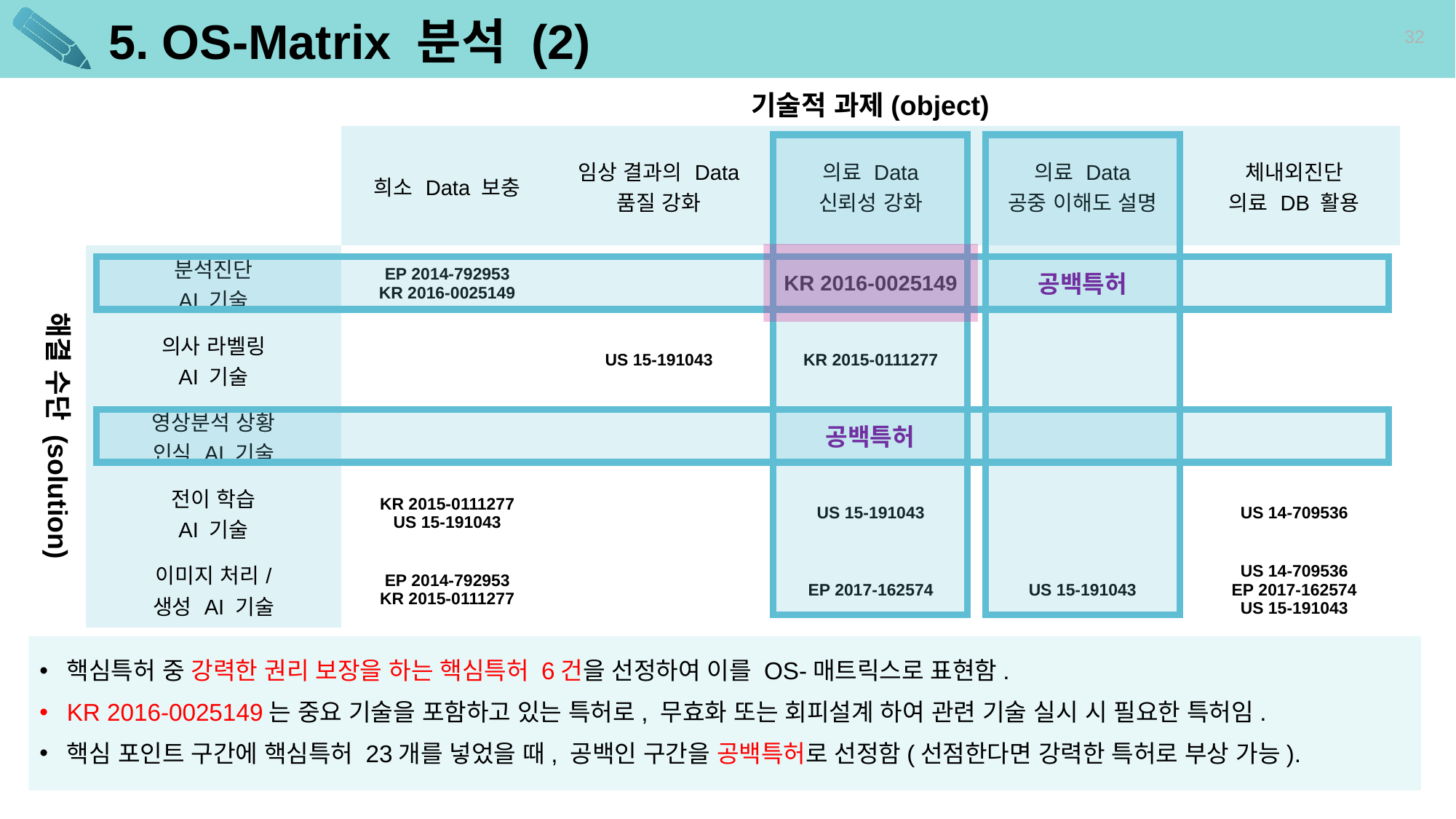

# 5. OS-Matrix 분석 (2)
32
기술적 과제(object)
|  | 희소 Data 보충 | 임상 결과의 Data 품질 강화 | 의료 Data 신뢰성 강화 | 의료 Data 공중 이해도 설명 | 체내외진단 의료 DB 활용 |
| --- | --- | --- | --- | --- | --- |
| 분석진단 AI 기술 | EP 2014-792953 KR 2016-0025149 |  | KR 2016-0025149 |  |  |
| 의사 라벨링 AI 기술 |  | US 15-191043 | KR 2015-0111277 |  |  |
| 영상분석 상황 인식 AI 기술 |  |  |  |  |  |
| 전이 학습 AI 기술 | KR 2015-0111277 US 15-191043 |  | US 15-191043 |  | US 14-709536 |
| 이미지 처리/ 생성 AI 기술 | EP 2014-792953 KR 2015-0111277 |  | EP 2017-162574 | US 15-191043 | US 14-709536 EP 2017-162574 US 15-191043 |

해결 수단 (solution)
공백특허

공백특허
핵심특허 중 강력한 권리 보장을 하는 핵심특허 6건을 선정하여 이를 OS-매트릭스로 표현함.
KR 2016-0025149는 중요 기술을 포함하고 있는 특허로, 무효화 또는 회피설계 하여 관련 기술 실시 시 필요한 특허임.
핵심 포인트 구간에 핵심특허 23개를 넣었을 때, 공백인 구간을 공백특허로 선정함(선점한다면 강력한 특허로 부상 가능).